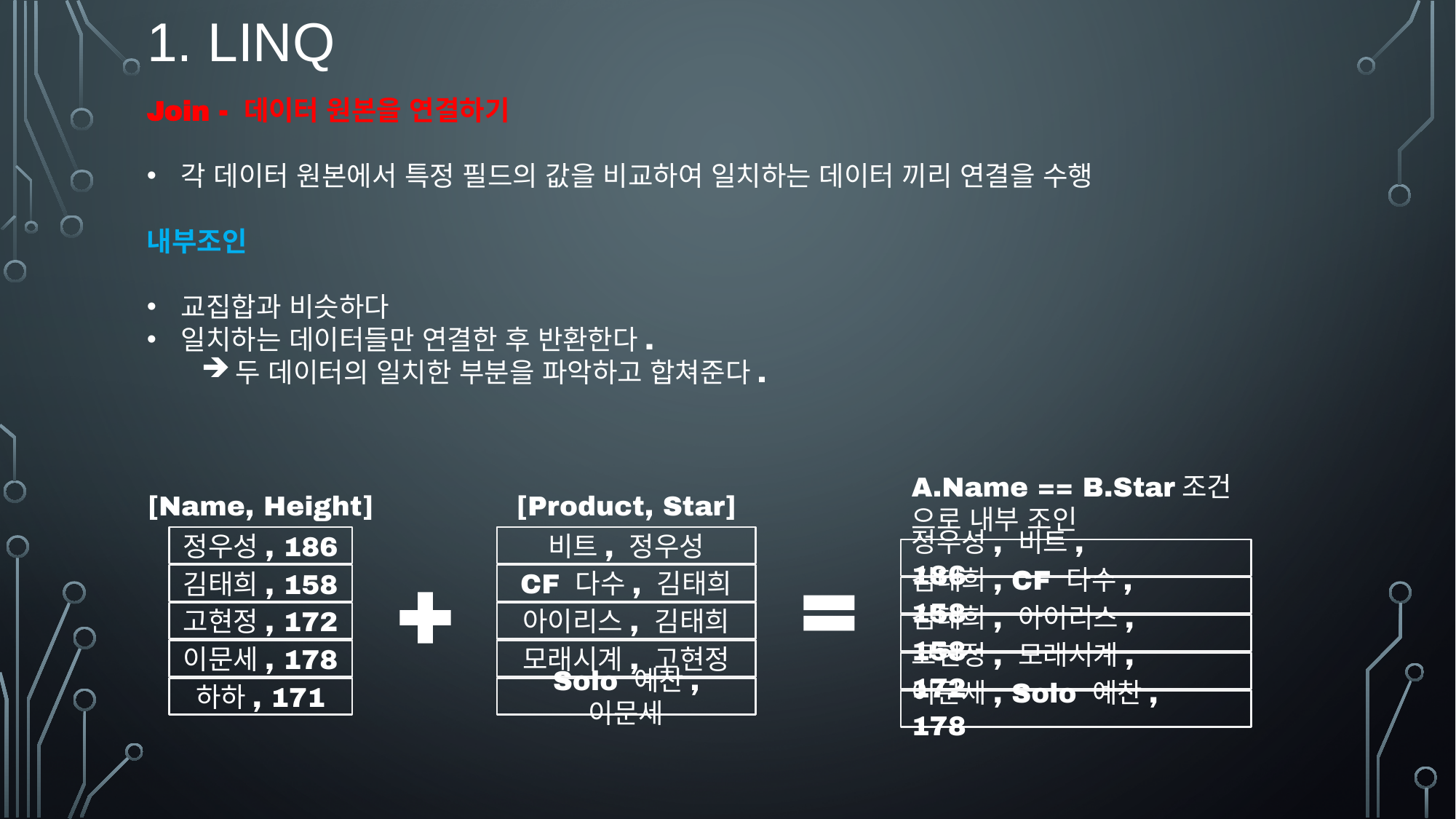

# 1. linq
Join - 데이터 원본을 연결하기

각 데이터 원본에서 특정 필드의 값을 비교하여 일치하는 데이터 끼리 연결을 수행

내부조인

교집합과 비슷하다
일치하는 데이터들만 연결한 후 반환한다.
두 데이터의 일치한 부분을 파악하고 합쳐준다.
A.Name == B.Star조건 으로 내부 조인
정우성, 비트, 		186
김태희, CF 다수, 	158
김태희, 아이리스,	158
고현정, 모래시계,	172
이문세, Solo 예찬,	178
[Name, Height]
정우성, 186
김태희, 158
고현정, 172
이문세, 178
하하, 171
[Product, Star]
비트, 정우성
CF 다수, 김태희
아이리스, 김태희
모래시계, 고현정
Solo 예찬, 이문세
=
+